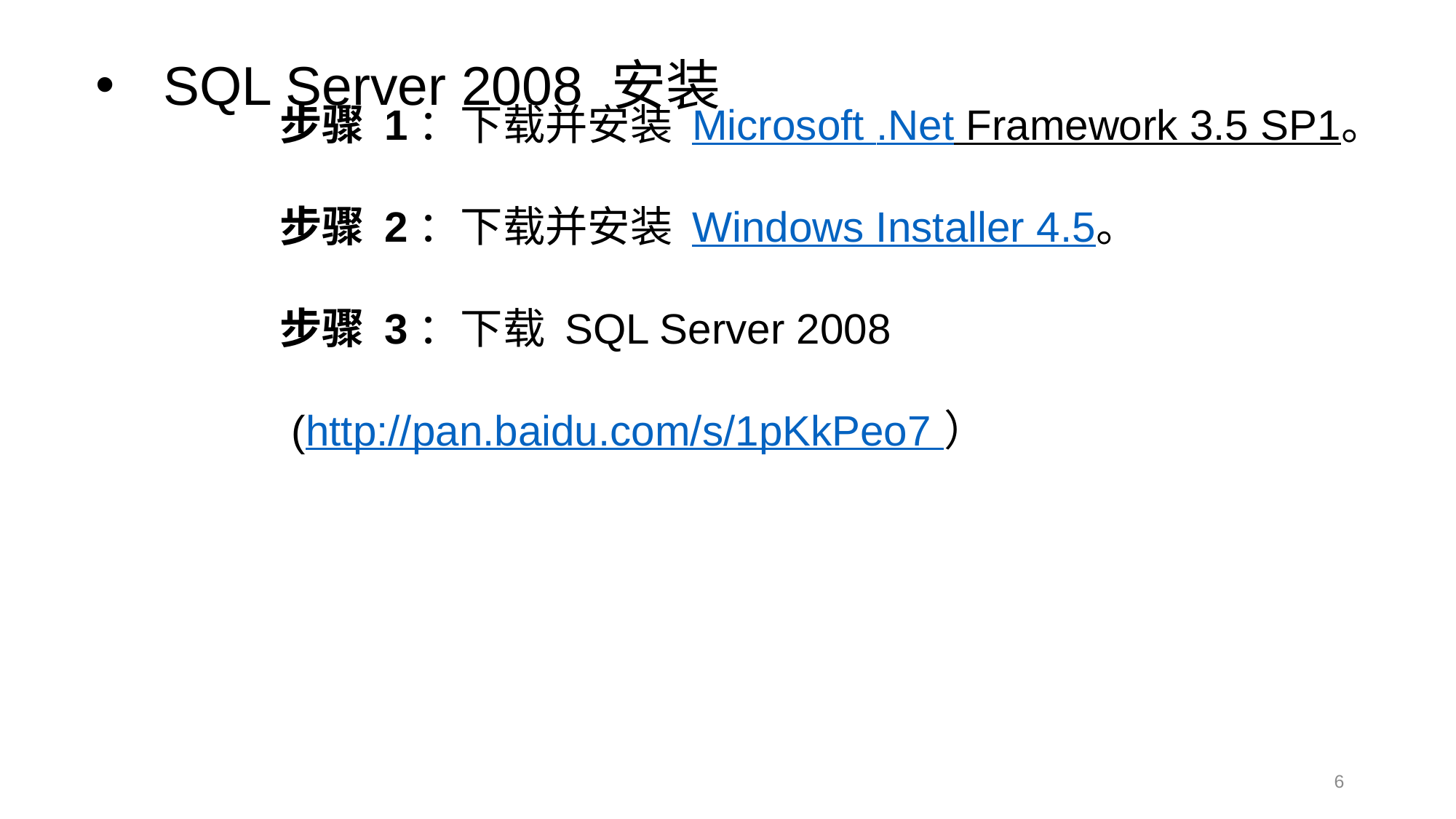

# SQL Server 2008 安装
步骤 1：下载并安装 Microsoft .Net Framework 3.5 SP1。
步骤 2：下载并安装 Windows Installer 4.5。
步骤 3：下载 SQL Server 2008
 (http://pan.baidu.com/s/1pKkPeo7 ）

6